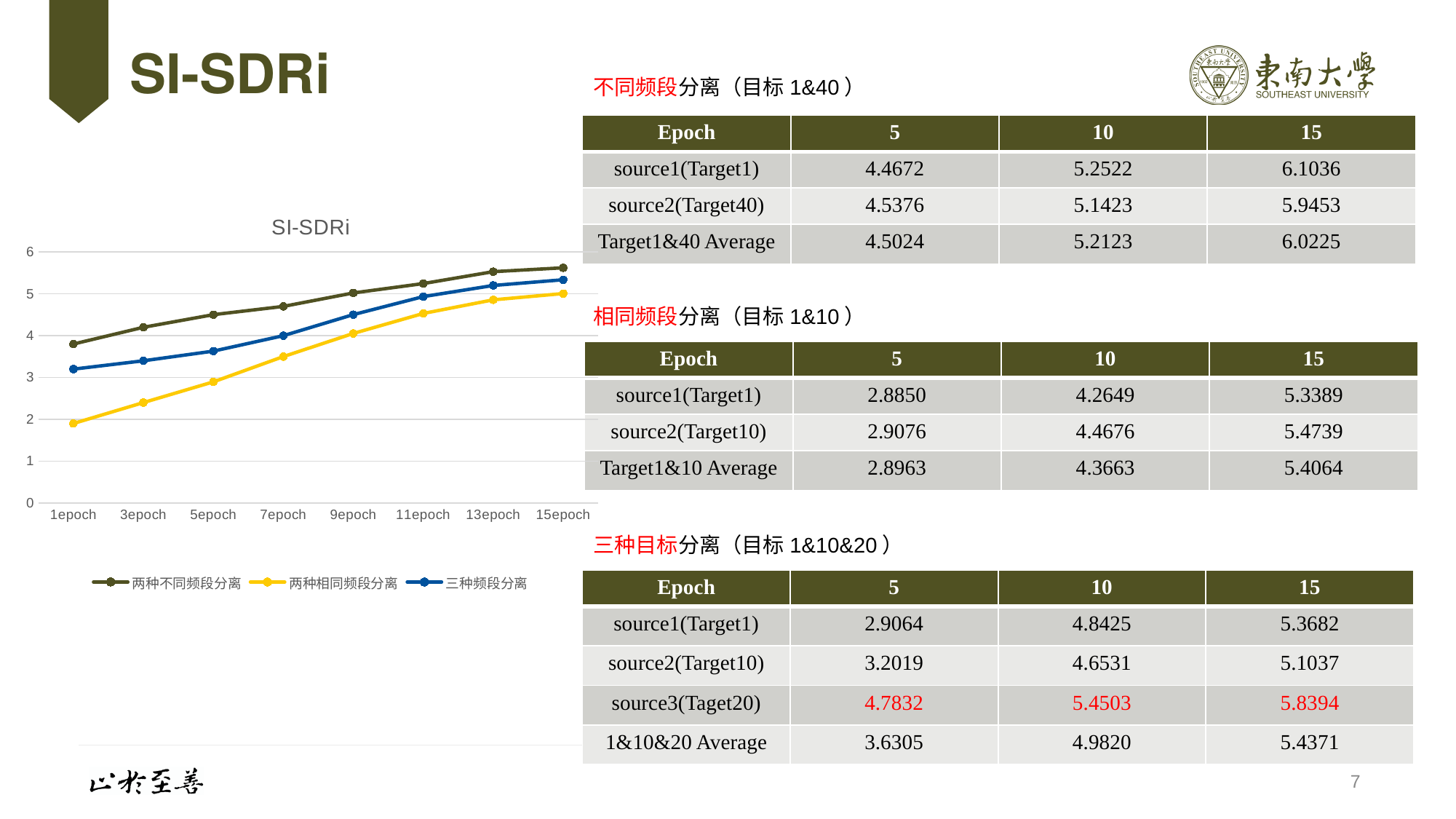

# SI-SDRi
不同频段分离（目标1&40）

相同频段分离（目标1&10）

三种目标分离（目标1&10&20）
| Epoch | 5 | 10 | 15 |
| --- | --- | --- | --- |
| source1(Target1) | 4.4672 | 5.2522 | 6.1036 |
| source2(Target40) | 4.5376 | 5.1423 | 5.9453 |
| Target1&40 Average | 4.5024 | 5.2123 | 6.0225 |

### Chart: SI-SDRi

| Category | 两种不同频段分离 | 两种相同频段分离 | 三种频段分离 |
|---|---|---|---|
| 1epoch | 3.8 | 1.9 | 3.2 |
| 3epoch | 4.2 | 2.4 | 3.4 |
| 5epoch | 4.5024 | 2.8963 | 3.6305 |
| 7epoch | 4.7 | 3.5 | 4.0 |
| 9epoch | 5.0212 | 4.0531 | 4.5032 |
| 11epoch | 5.2456 | 4.5313 | 4.9339 |
| 13epoch | 5.53 | 4.857 | 5.2 |
| 15epoch | 5.6225 | 5.0064 | 5.3371 |
| Epoch | 5 | 10 | 15 |
| --- | --- | --- | --- |
| source1(Target1) | 2.8850 | 4.2649 | 5.3389 |
| source2(Target10) | 2.9076 | 4.4676 | 5.4739 |
| Target1&10 Average | 2.8963 | 4.3663 | 5.4064 |
| Epoch | 5 | 10 | 15 |
| --- | --- | --- | --- |
| source1(Target1) | 2.9064 | 4.8425 | 5.3682 |
| source2(Target10) | 3.2019 | 4.6531 | 5.1037 |
| source3(Taget20) | 4.7832 | 5.4503 | 5.8394 |
| 1&10&20 Average | 3.6305 | 4.9820 | 5.4371 |
7